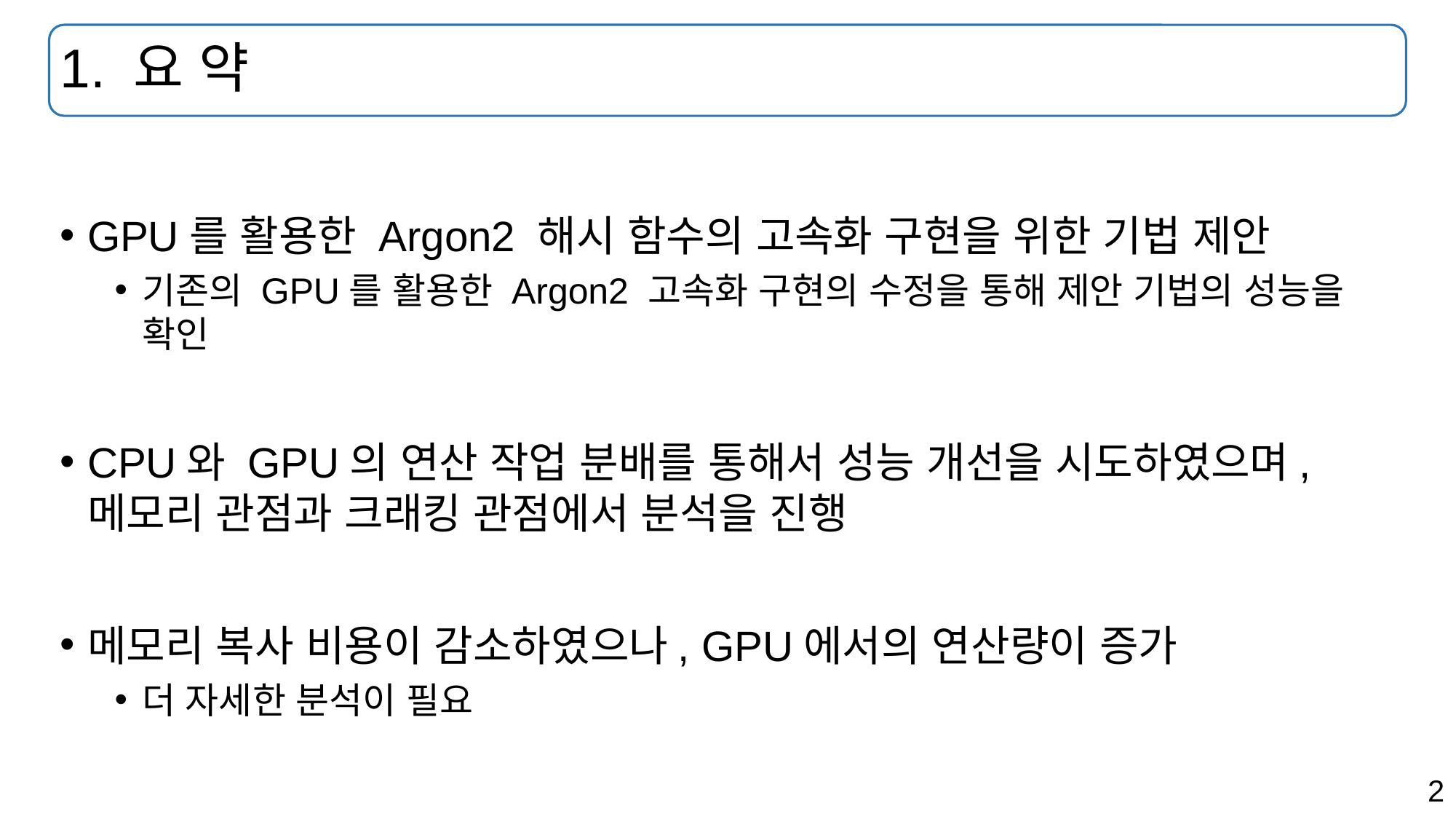

# 1. 요 약

GPU를 활용한 Argon2 해시 함수의 고속화 구현을 위한 기법 제안
기존의 GPU를 활용한 Argon2 고속화 구현의 수정을 통해 제안 기법의 성능을 확인

CPU와 GPU의 연산 작업 분배를 통해서 성능 개선을 시도하였으며, 메모리 관점과 크래킹 관점에서 분석을 진행

메모리 복사 비용이 감소하였으나, GPU에서의 연산량이 증가
더 자세한 분석이 필요